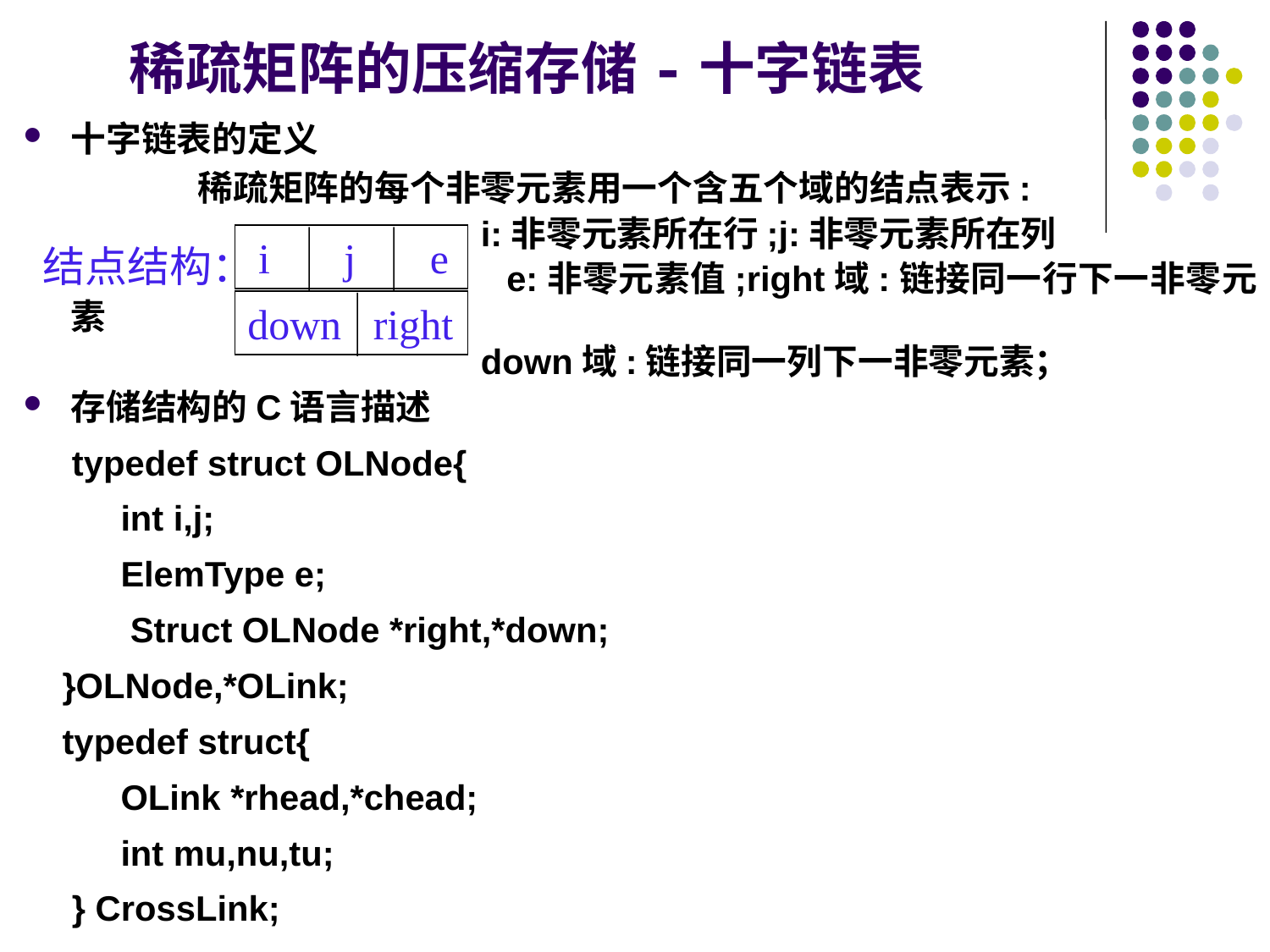

# 稀疏矩阵的压缩存储-十字链表
十字链表的定义
		稀疏矩阵的每个非零元素用一个含五个域的结点表示:
                                               i:非零元素所在行;j:非零元素所在列
                                               e:非零元素值;right域:链接同一行下一非零元素
                                               down域:链接同一列下一非零元素；
存储结构的C语言描述
     typedef struct OLNode{
          int i,j;
          ElemType e;
           Struct OLNode *right,*down;
    }OLNode,*OLink;
    typedef struct{
          OLink *rhead,*chead;
          int mu,nu,tu;
     } CrossLink;
 i       j       e

down   right

结点结构：